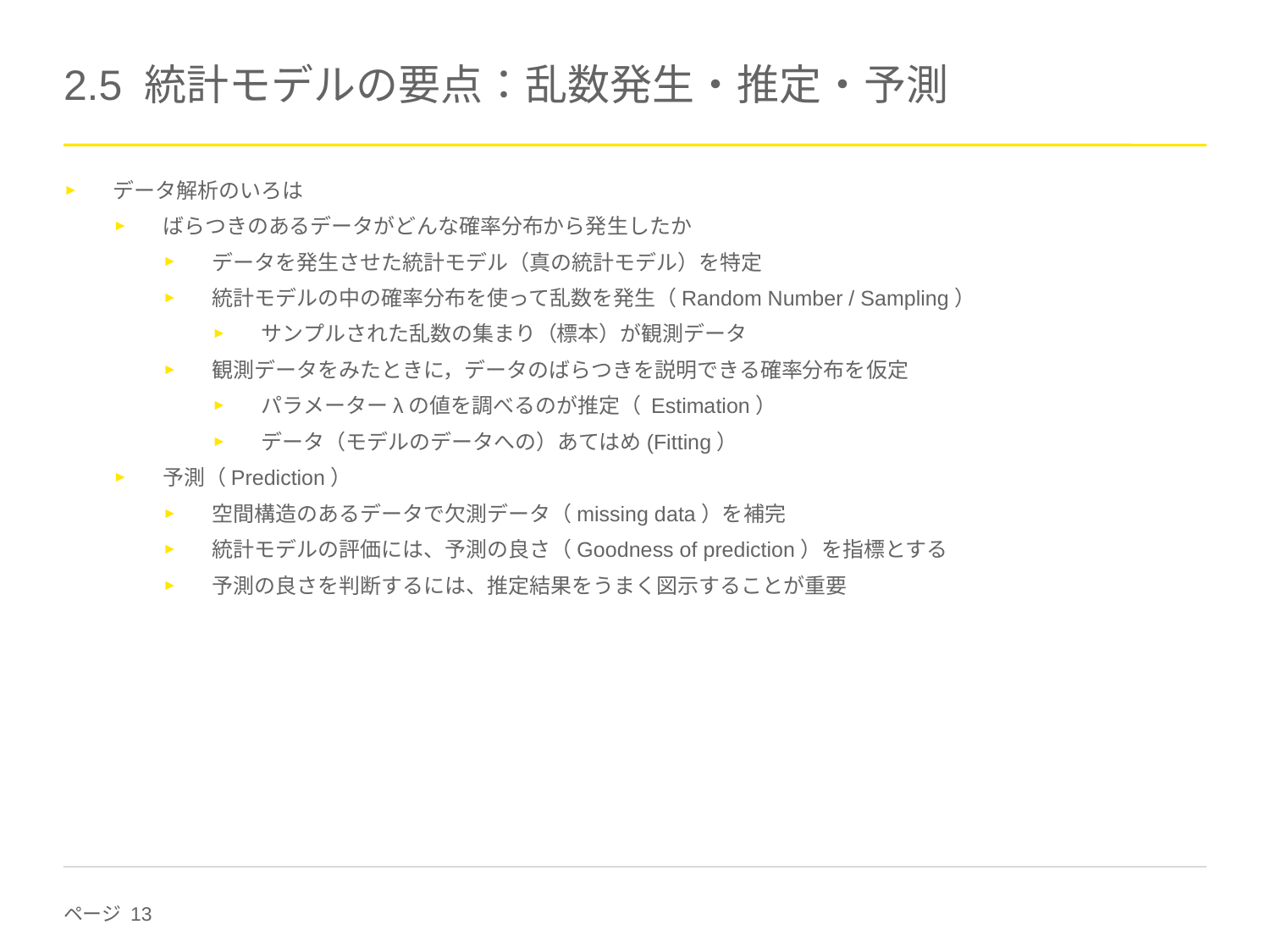

# 2.5 統計モデルの要点：乱数発生・推定・予測
データ解析のいろは
ばらつきのあるデータがどんな確率分布から発生したか
データを発生させた統計モデル（真の統計モデル）を特定
統計モデルの中の確率分布を使って乱数を発生（Random Number / Sampling）
サンプルされた乱数の集まり（標本）が観測データ
観測データをみたときに，データのばらつきを説明できる確率分布を仮定
パラメーターλの値を調べるのが推定（ Estimation）
データ（モデルのデータへの）あてはめ(Fitting）
予測（Prediction）
空間構造のあるデータで欠測データ（missing data）を補完
統計モデルの評価には、予測の良さ（Goodness of prediction）を指標とする
予測の良さを判断するには、推定結果をうまく図示することが重要